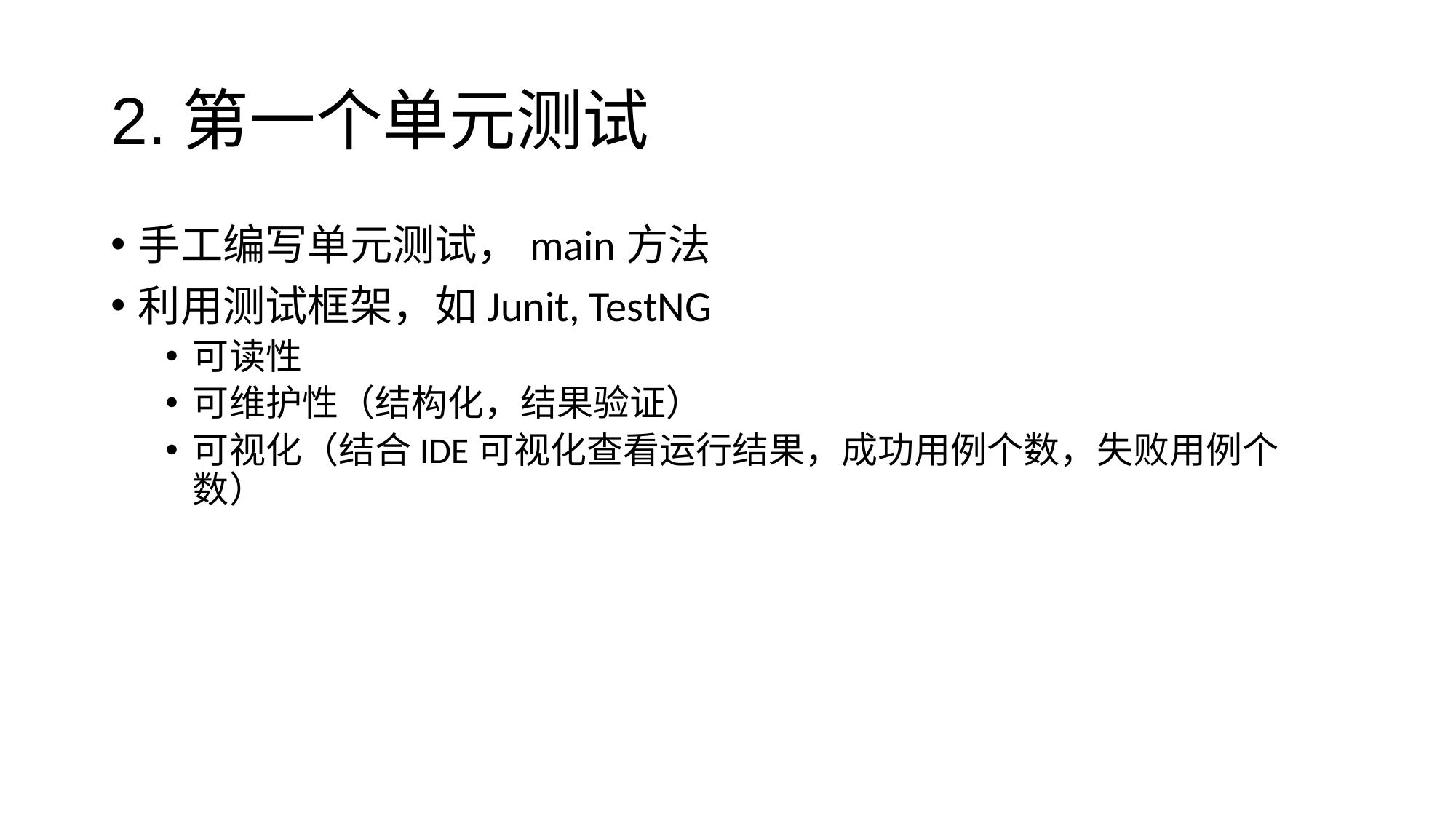

# 2.第一个单元测试
手工编写单元测试，main方法
利用测试框架，如Junit, TestNG
可读性
可维护性（结构化，结果验证）
可视化（结合IDE可视化查看运行结果，成功用例个数，失败用例个数）